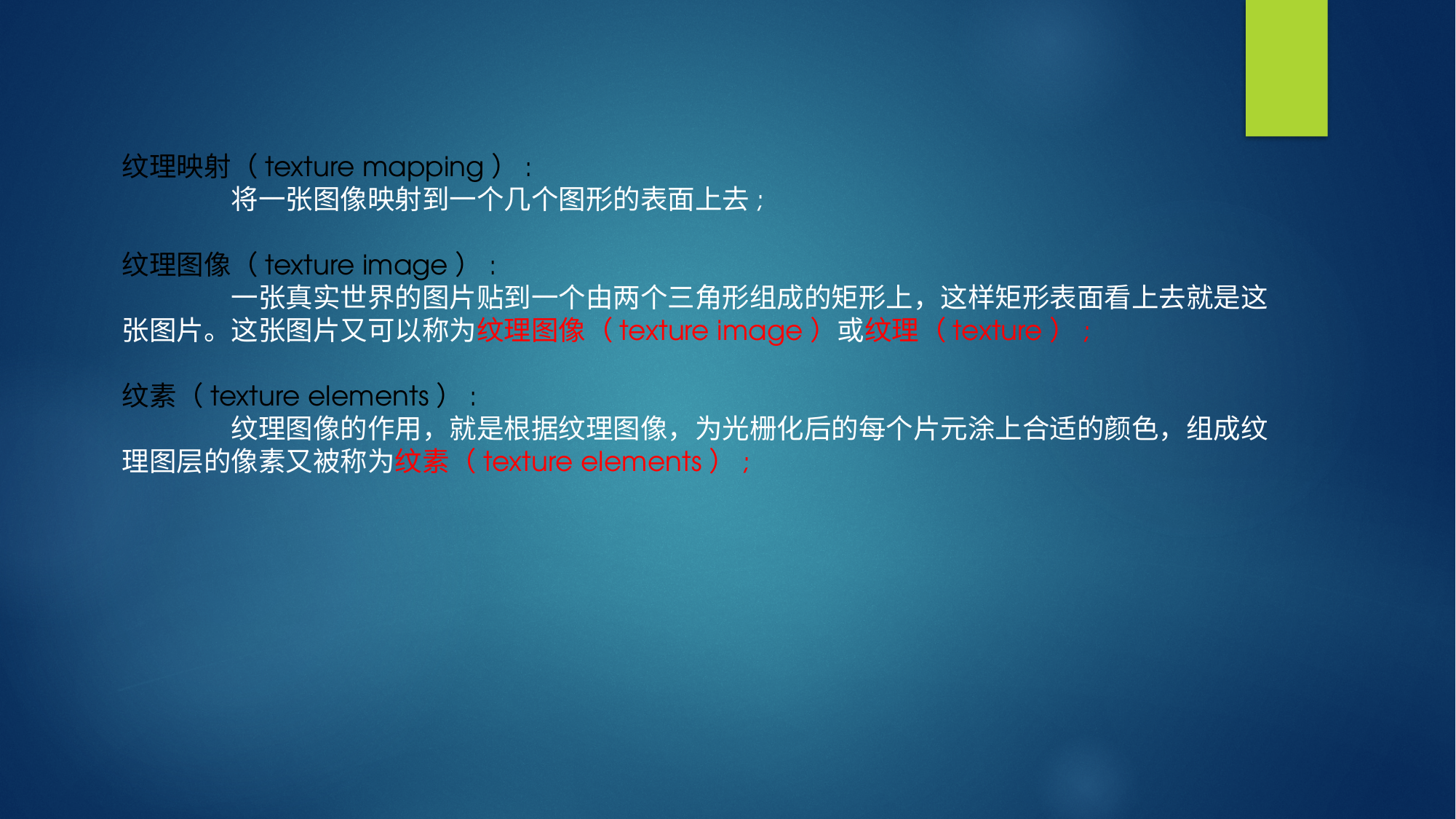

纹理映射（texture mapping）:
	将一张图像映射到一个几个图形的表面上去;

纹理图像（texture image）:
	一张真实世界的图片贴到一个由两个三角形组成的矩形上，这样矩形表面看上去就是这
张图片。这张图片又可以称为纹理图像（texture image）或纹理（texture）;

纹素（texture elements）:
	纹理图像的作用，就是根据纹理图像，为光栅化后的每个片元涂上合适的颜色，组成纹
理图层的像素又被称为纹素（texture elements）;